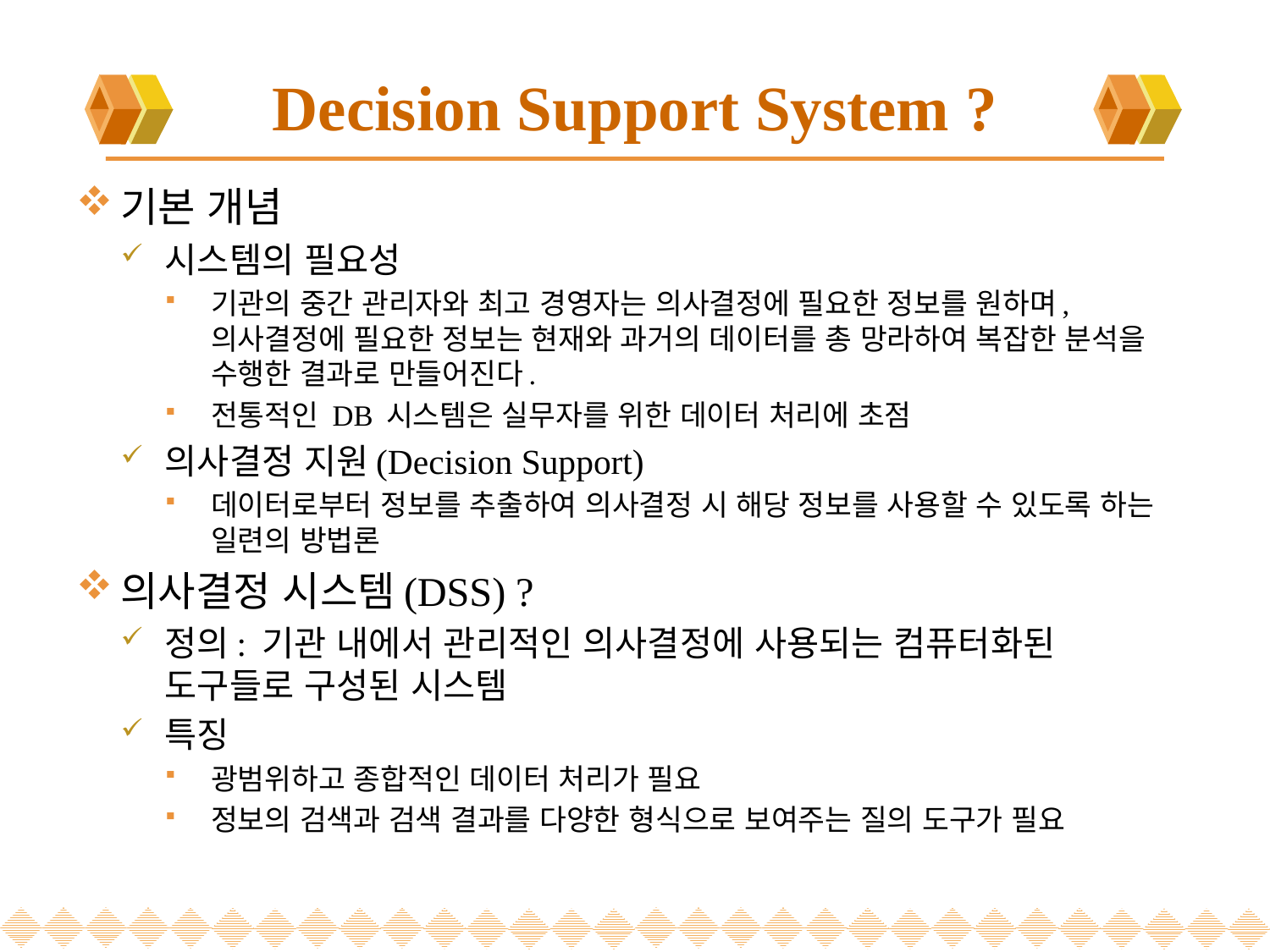

# Decision Support System ?
기본 개념
시스템의 필요성
기관의 중간 관리자와 최고 경영자는 의사결정에 필요한 정보를 원하며, 의사결정에 필요한 정보는 현재와 과거의 데이터를 총 망라하여 복잡한 분석을 수행한 결과로 만들어진다.
전통적인 DB 시스템은 실무자를 위한 데이터 처리에 초점
의사결정 지원(Decision Support)
데이터로부터 정보를 추출하여 의사결정 시 해당 정보를 사용할 수 있도록 하는 일련의 방법론
의사결정 시스템(DSS) ?
정의: 기관 내에서 관리적인 의사결정에 사용되는 컴퓨터화된 도구들로 구성된 시스템
특징
광범위하고 종합적인 데이터 처리가 필요
정보의 검색과 검색 결과를 다양한 형식으로 보여주는 질의 도구가 필요